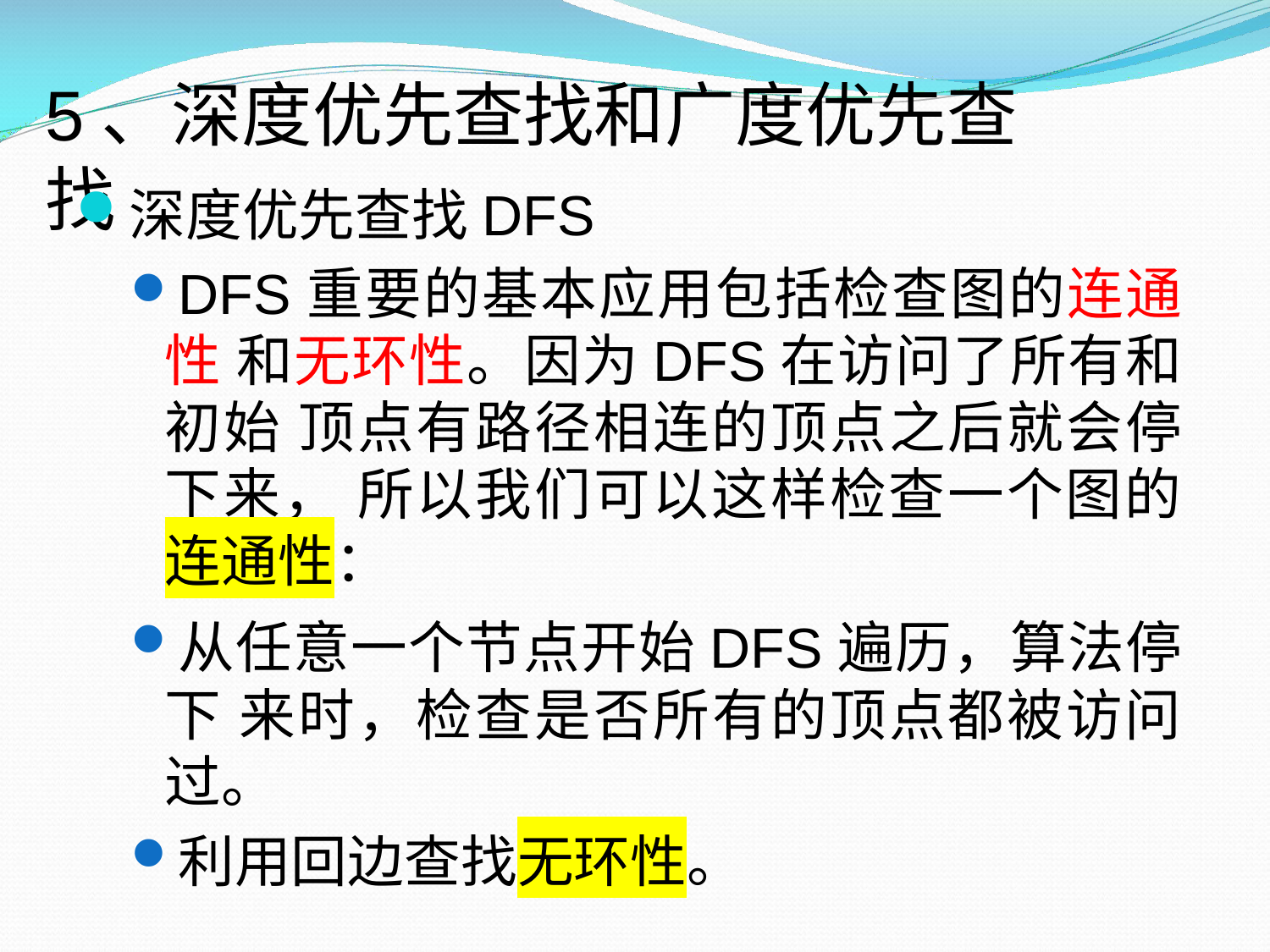

# 5、深度优先查找和广度优先查找
深度优先查找DFS
DFS重要的基本应用包括检查图的连通性 和无环性。因为DFS在访问了所有和初始 顶点有路径相连的顶点之后就会停下来， 所以我们可以这样检查一个图的连通性：
从任意一个节点开始DFS遍历，算法停下 来时，检查是否所有的顶点都被访问过。
利用回边查找无环性。